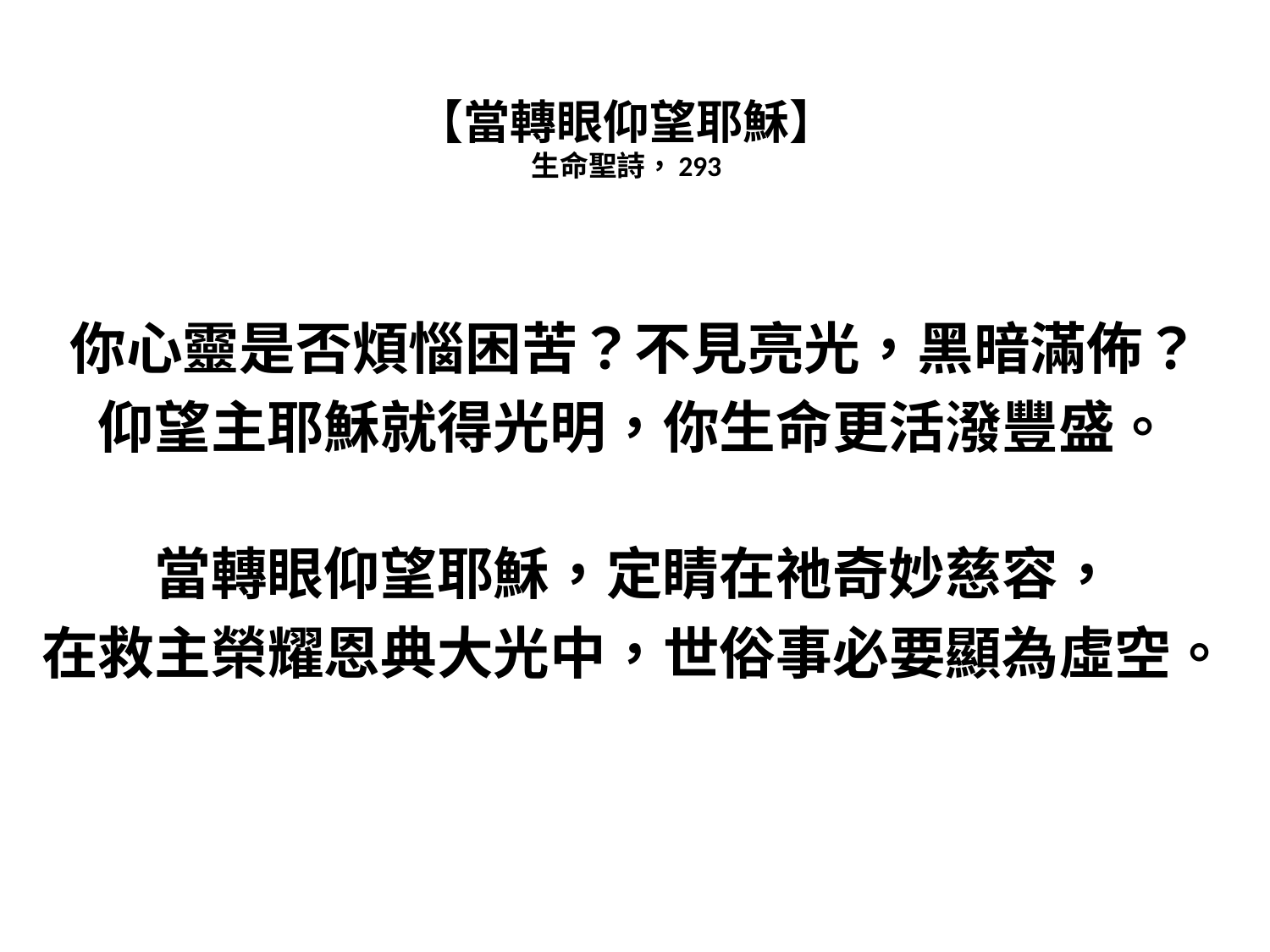

# 【當轉眼仰望耶穌】 生命聖詩，293
你心靈是否煩惱困苦？不見亮光，黑暗滿佈？
仰望主耶穌就得光明，你生命更活潑豐盛。
當轉眼仰望耶穌，定睛在祂奇妙慈容，
在救主榮耀恩典大光中，世俗事必要顯為虛空。